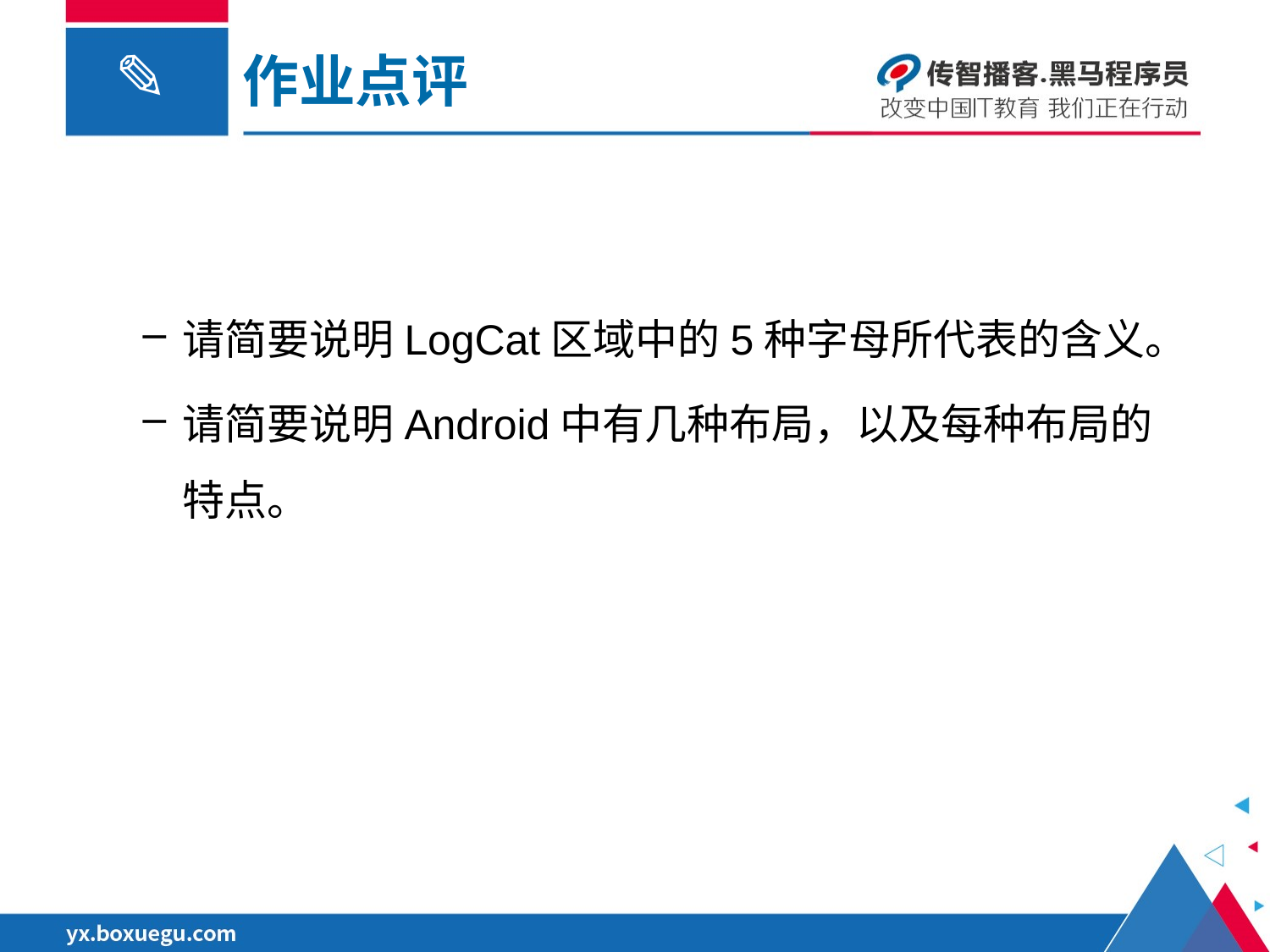

作业点评
请简要说明LogCat区域中的5种字母所代表的含义。
请简要说明Android中有几种布局，以及每种布局的特点。